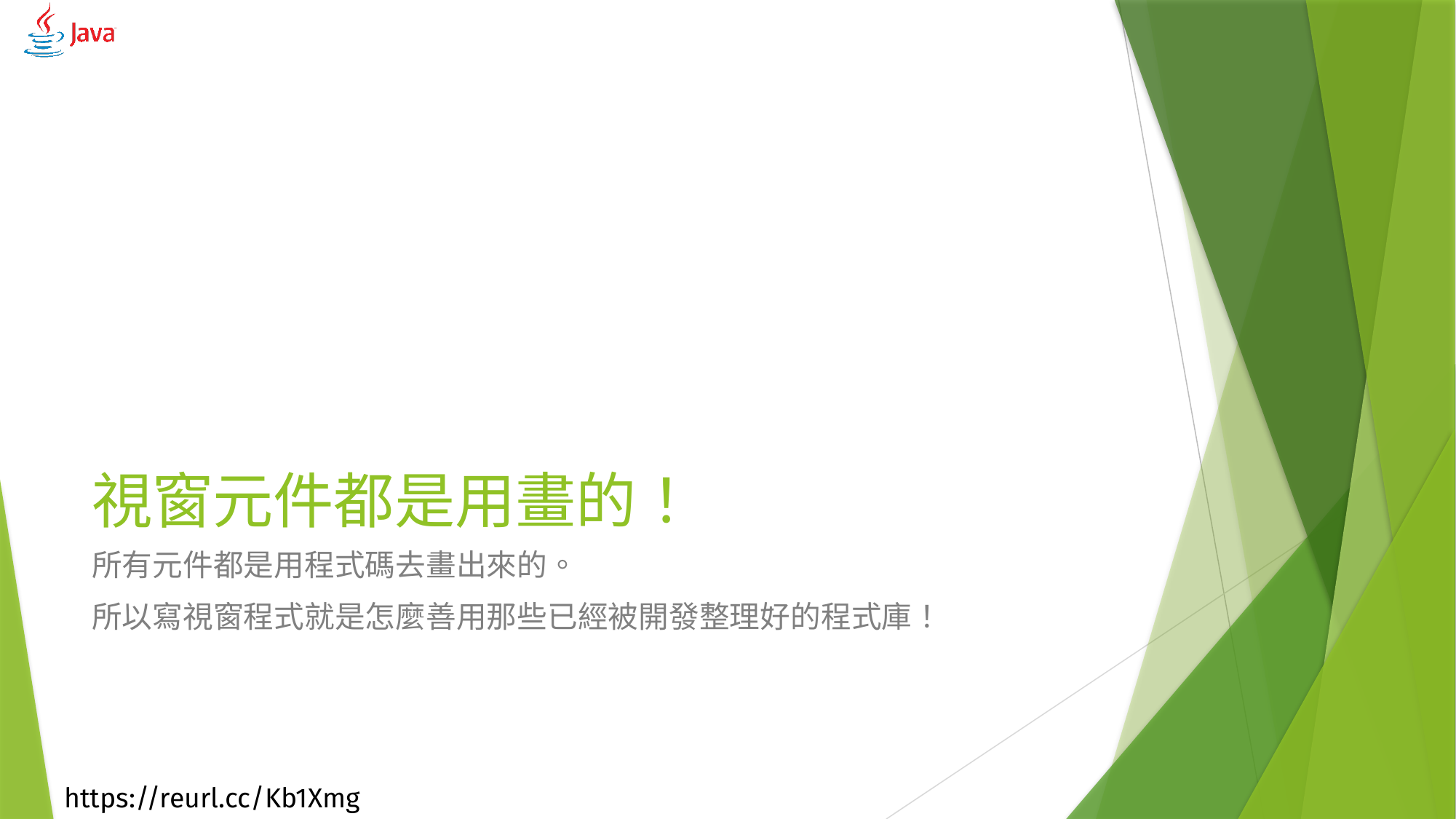

# 視窗元件都是用畫的！
所有元件都是用程式碼去畫出來的。
所以寫視窗程式就是怎麼善用那些已經被開發整理好的程式庫！